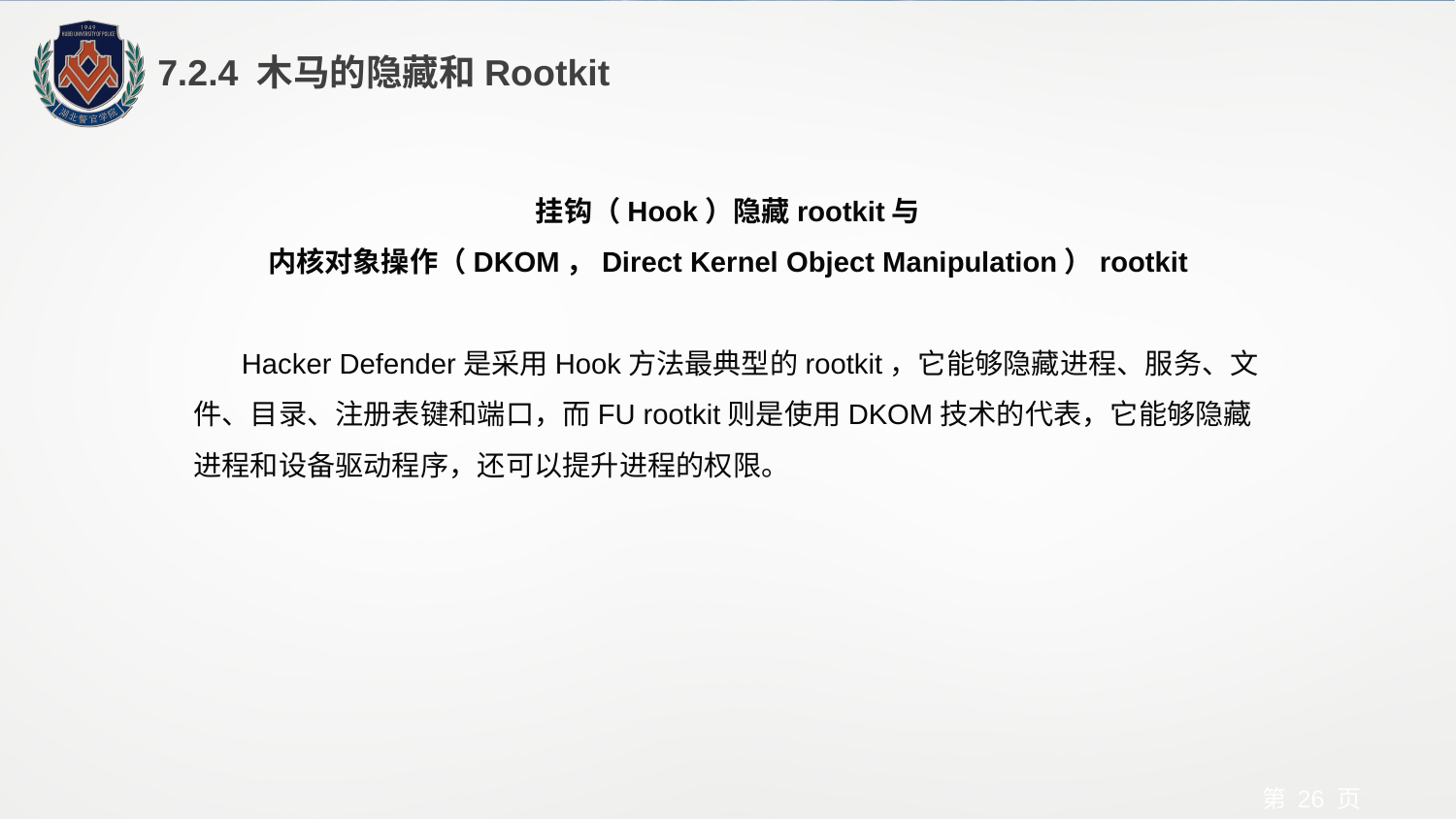

7.2.4 木马的隐藏和Rootkit
挂钩（Hook）隐藏rootkit与
内核对象操作（DKOM，Direct Kernel Object Manipulation）rootkit

      Hacker Defender是采用Hook方法最典型的rootkit，它能够隐藏进程、服务、文件、目录、注册表键和端口，而FU rootkit则是使用DKOM技术的代表，它能够隐藏进程和设备驱动程序，还可以提升进程的权限。